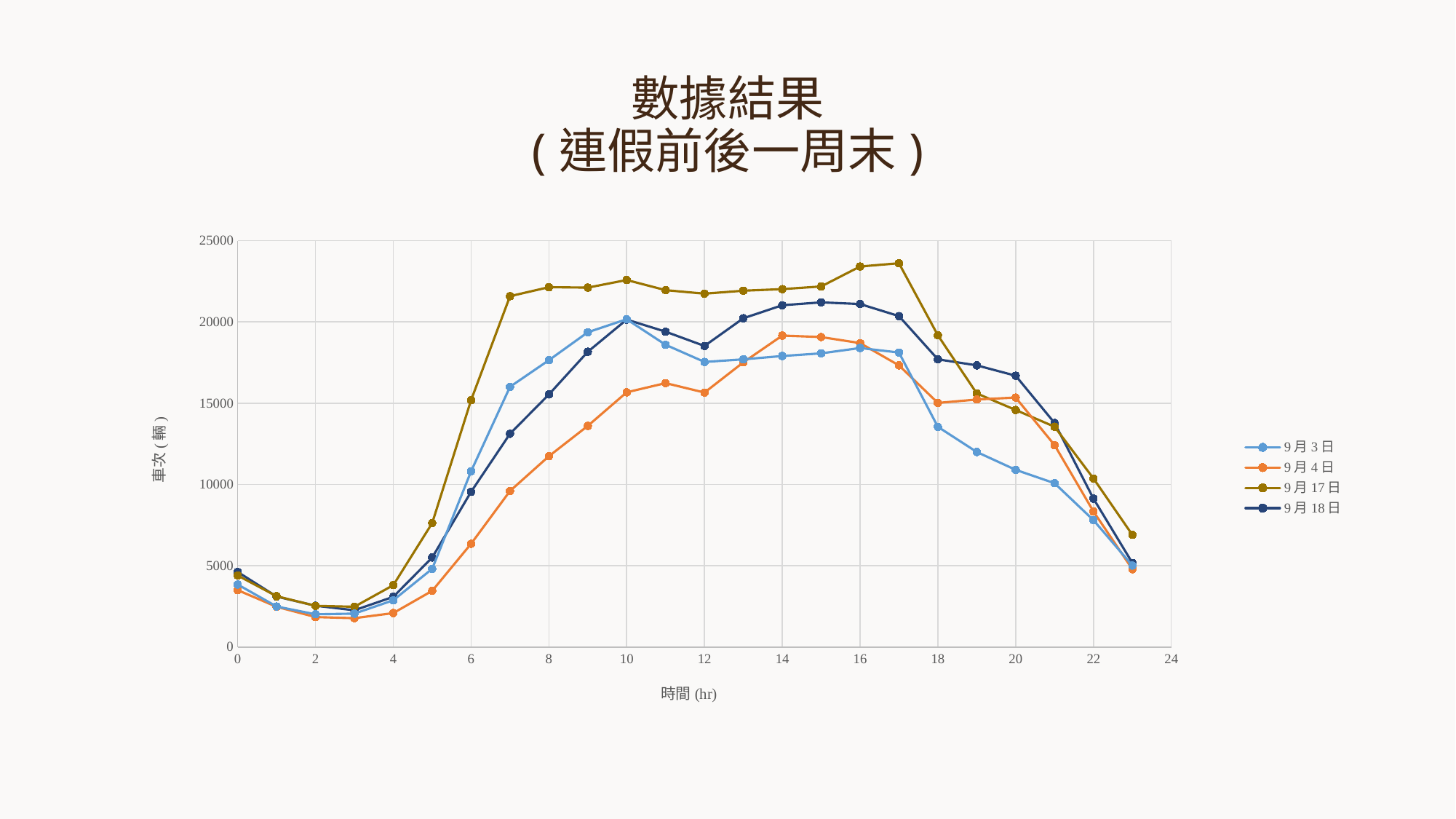

# 數據結果 (連假前後一周末)

### Chart

| Category | 9月3日 | 9月4日 | 9月17日 | 9月18日 |
|---|---|---|---|---|